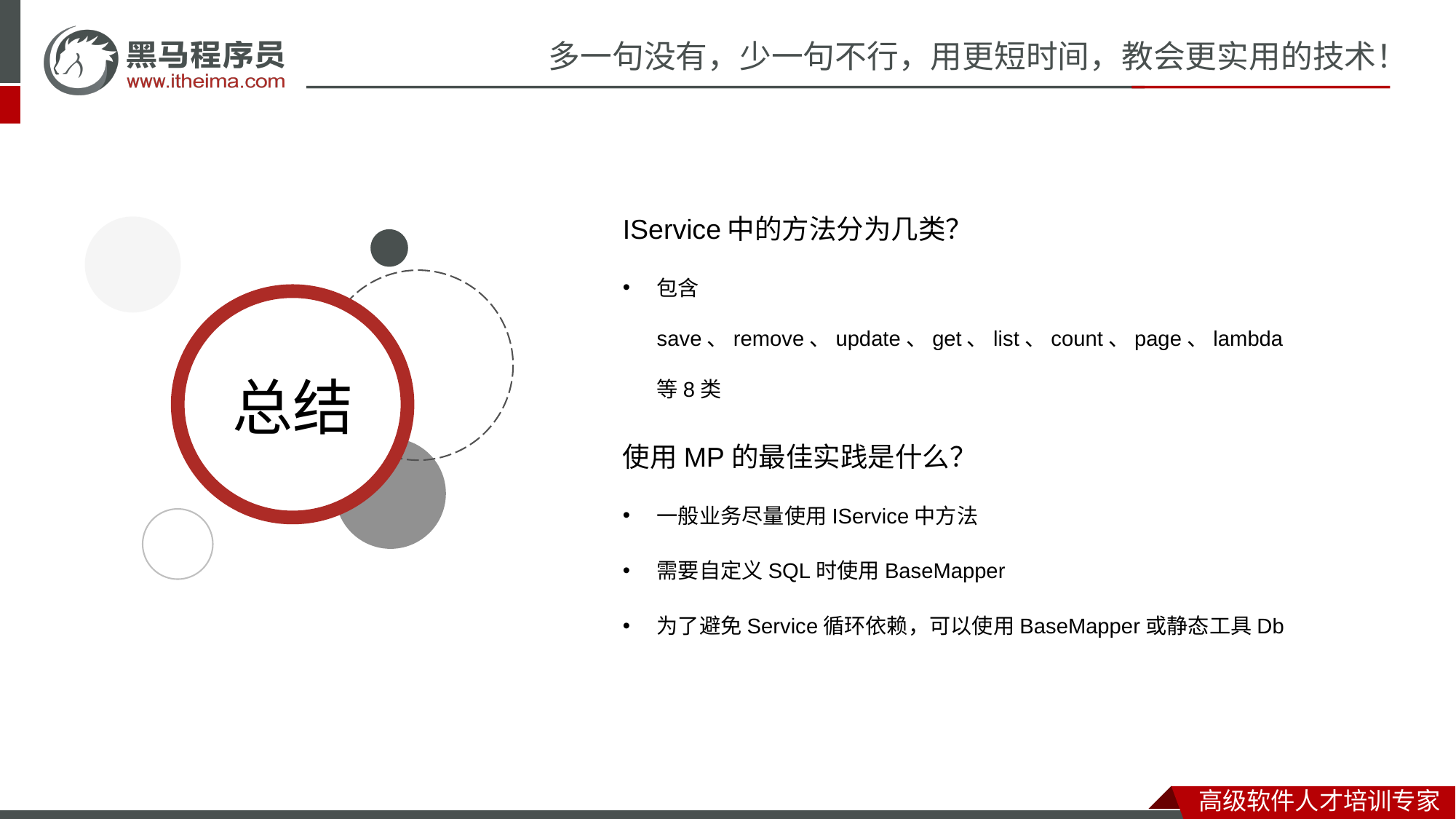

IService中的方法分为几类？
包含save、remove、update、get、list、count、page、lambda等8类
使用MP的最佳实践是什么？
一般业务尽量使用IService中方法
需要自定义SQL时使用BaseMapper
为了避免Service循环依赖，可以使用BaseMapper或静态工具Db